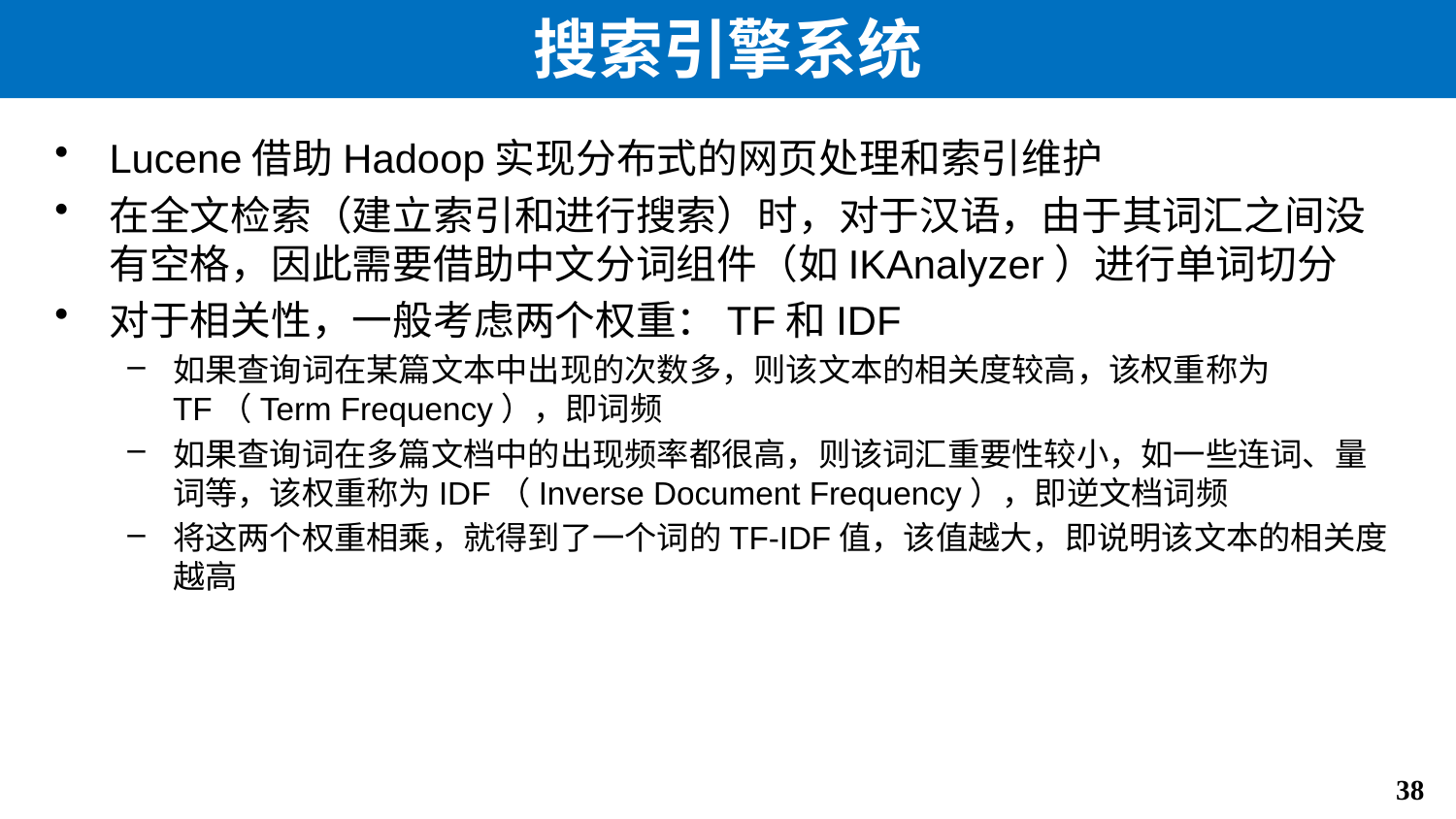

# 搜索引擎系统
Lucene借助Hadoop实现分布式的网页处理和索引维护
在全文检索（建立索引和进行搜索）时，对于汉语，由于其词汇之间没有空格，因此需要借助中文分词组件（如IKAnalyzer）进行单词切分
对于相关性，一般考虑两个权重：TF和IDF
如果查询词在某篇文本中出现的次数多，则该文本的相关度较高，该权重称为TF（Term Frequency），即词频
如果查询词在多篇文档中的出现频率都很高，则该词汇重要性较小，如一些连词、量词等，该权重称为IDF（Inverse Document Frequency），即逆文档词频
将这两个权重相乘，就得到了一个词的TF-IDF值，该值越大，即说明该文本的相关度越高